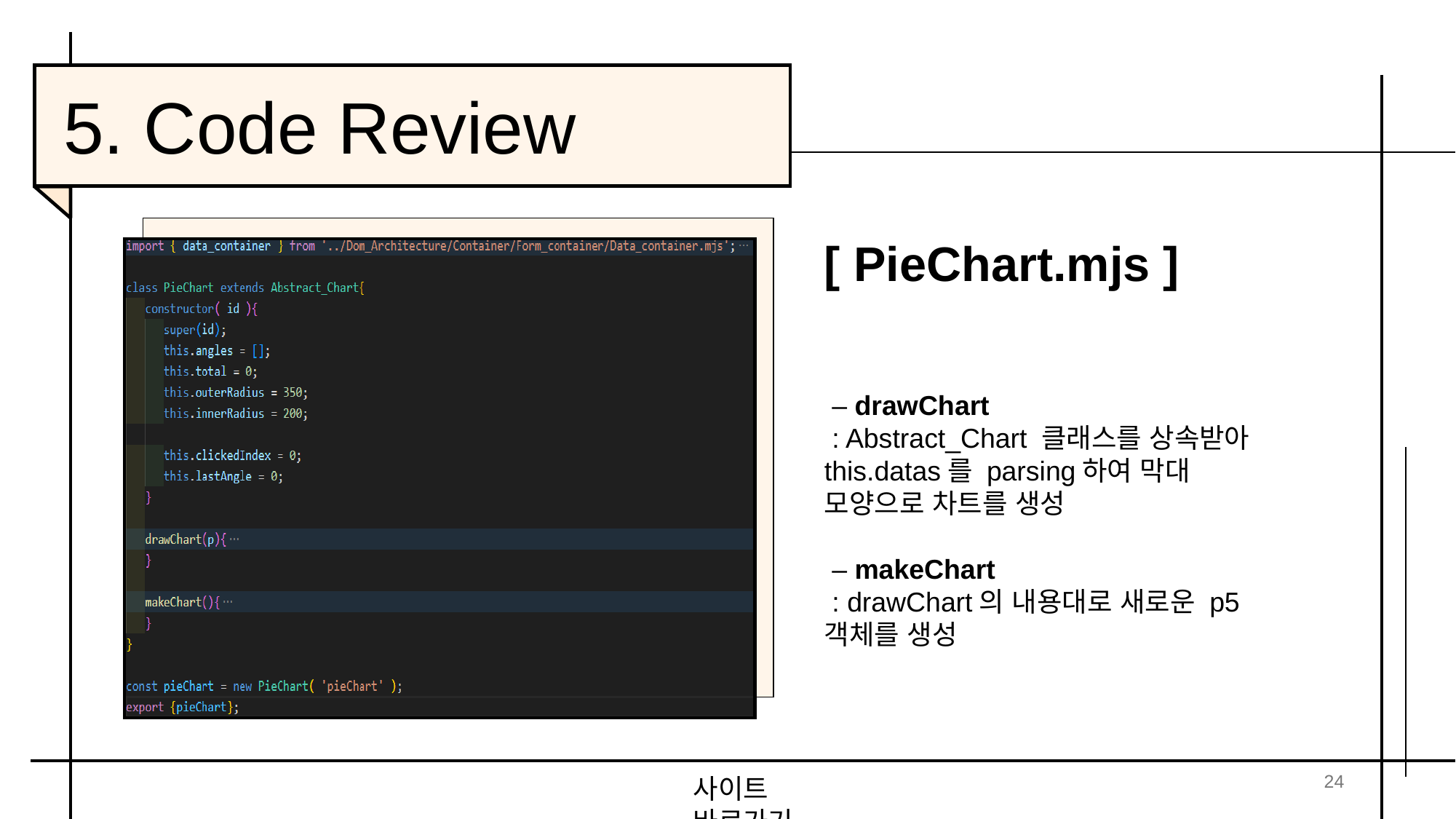

5. Code Review

[ PieChart.mjs ]
 – drawChart
 : Abstract_Chart 클래스를 상속받아 this.datas를 parsing하여 막대 모양으로 차트를 생성

 – makeChart
 : drawChart의 내용대로 새로운 p5 객체를 생성
24
사이트 바로가기